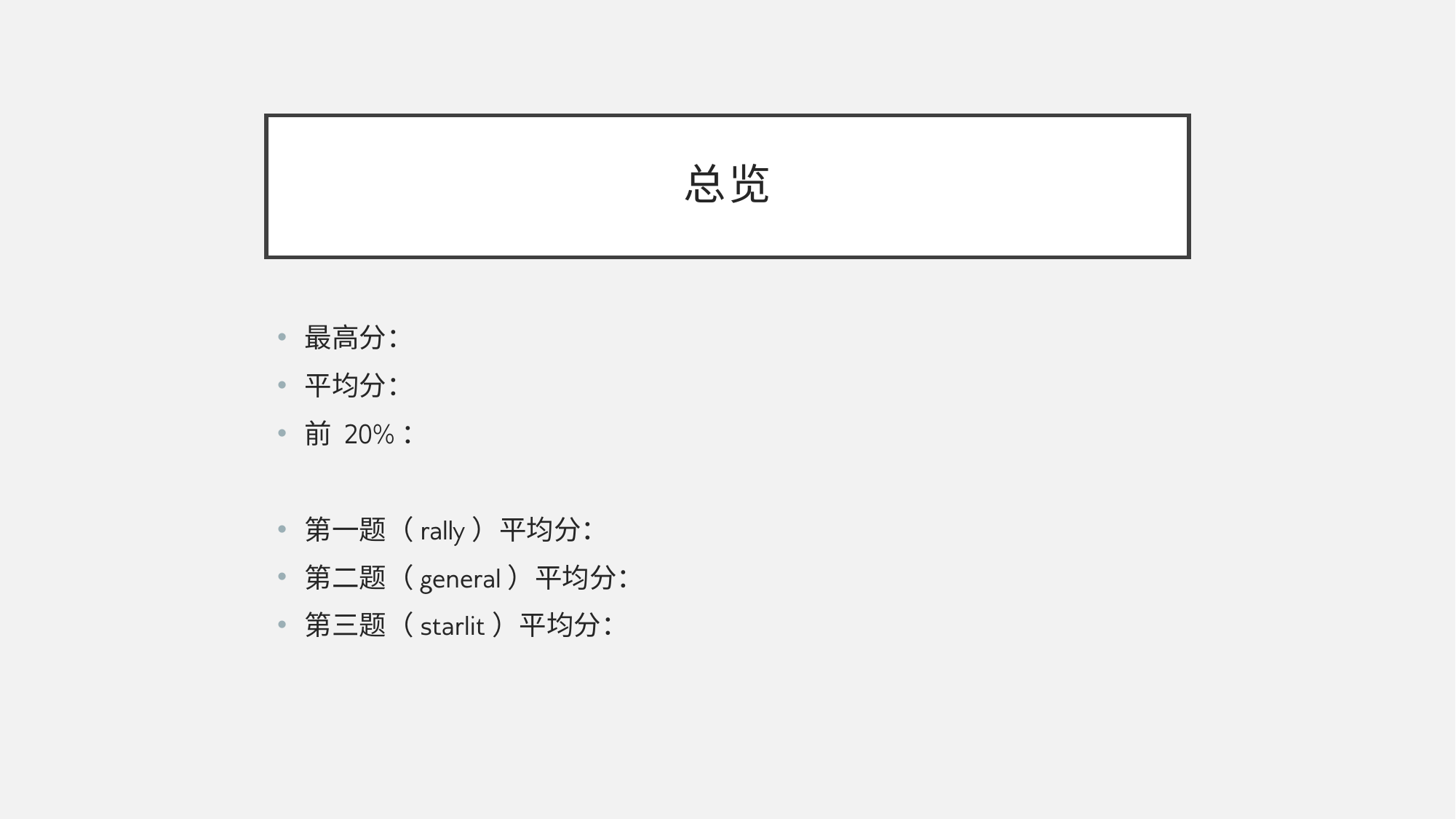

# 总览
最高分：
平均分：
前 20%：

第一题（rally）平均分：
第二题（general）平均分：
第三题（starlit）平均分：